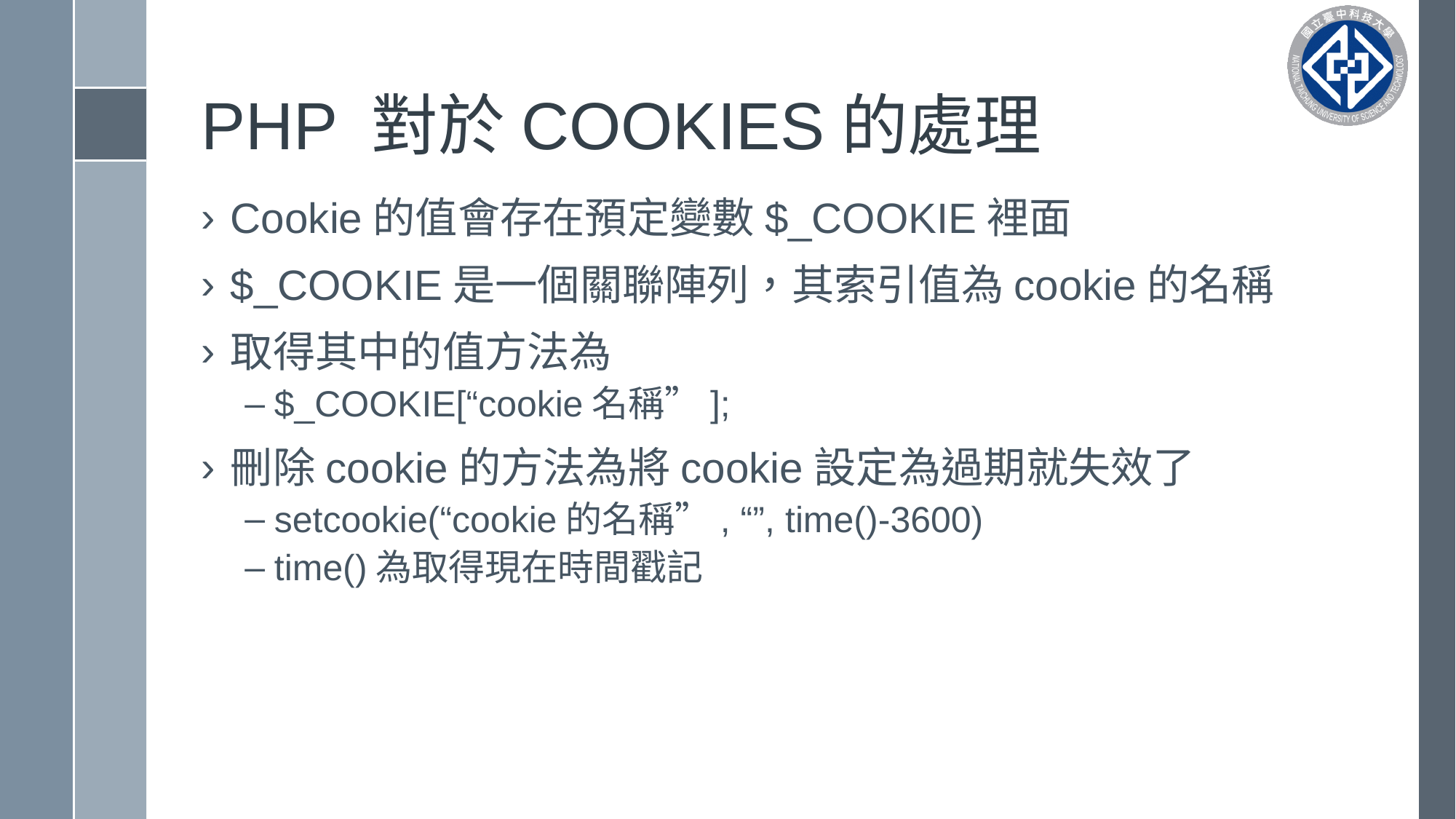

# PHP 對於COOKIES的處理
Cookie的值會存在預定變數$_COOKIE裡面
$_COOKIE是一個關聯陣列，其索引值為cookie的名稱
取得其中的值方法為
$_COOKIE[“cookie名稱”];
刪除cookie的方法為將cookie設定為過期就失效了
setcookie(“cookie的名稱”, “”, time()-3600)
time()為取得現在時間戳記